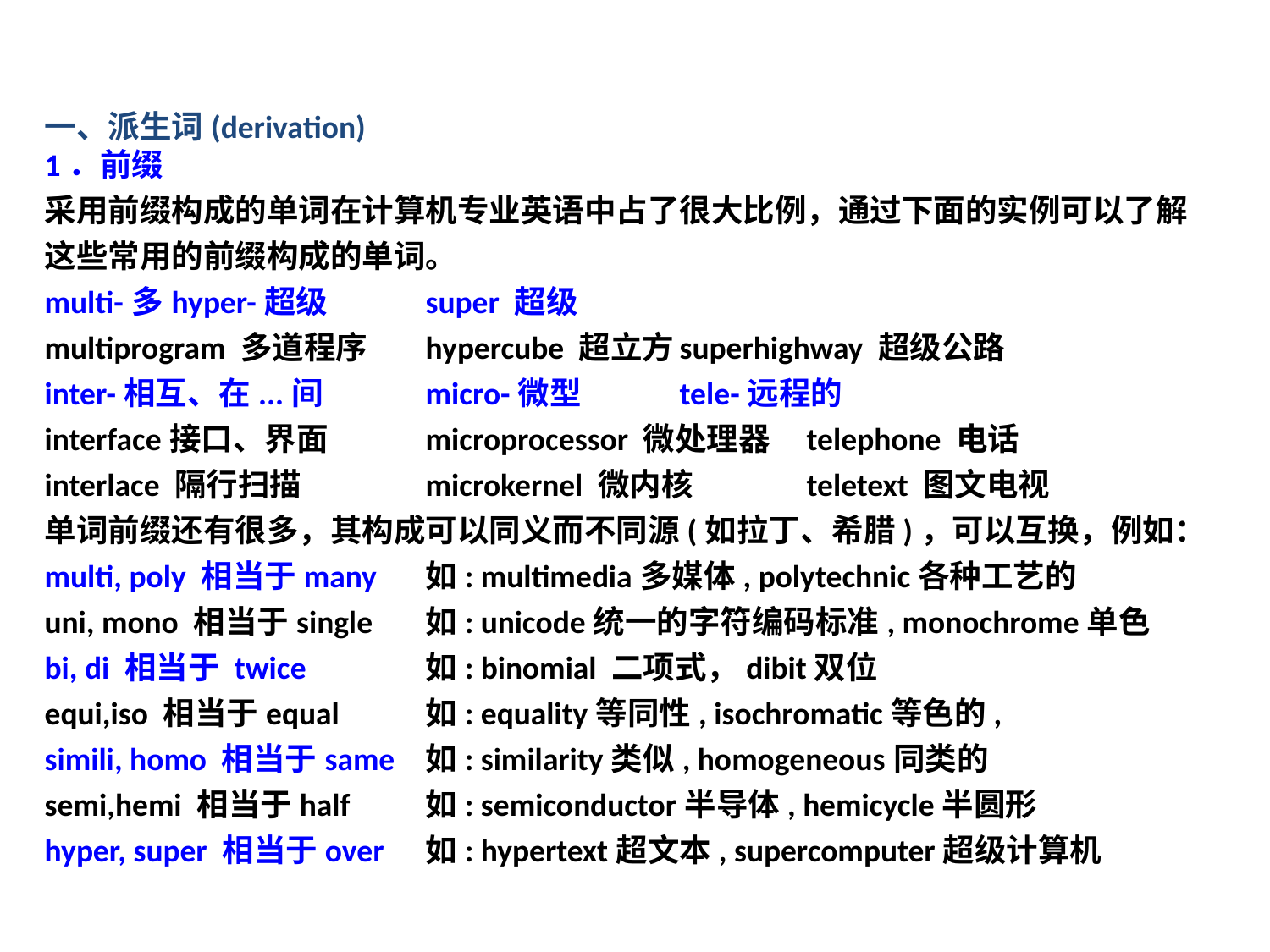

一、派生词(derivation)
1．前缀
采用前缀构成的单词在计算机专业英语中占了很大比例，通过下面的实例可以了解这些常用的前缀构成的单词。
multi-多	hyper-超级	super 超级
multiprogram 多道程序	hypercube 超立方	superhighway 超级公路
inter-相互、在...间	micro-微型	tele-远程的
interface接口、界面	microprocessor 微处理器	telephone 电话
interlace 隔行扫描	microkernel 微内核	teletext 图文电视
单词前缀还有很多，其构成可以同义而不同源(如拉丁、希腊)，可以互换，例如：
multi, poly 相当于many 	如: multimedia多媒体, polytechnic各种工艺的
uni, mono 相当于single   	如: unicode统一的字符编码标准, monochrome单色
bi, di 相当于 twice   	如: binomial 二项式，dibit双位
equi,iso 相当于equal	如: equality等同性, isochromatic等色的,
simili, homo 相当于same	如: similarity类似, homogeneous同类的
semi,hemi 相当于half	如: semiconductor半导体, hemicycle半圆形
hyper, super 相当于over	如: hypertext超文本, supercomputer超级计算机